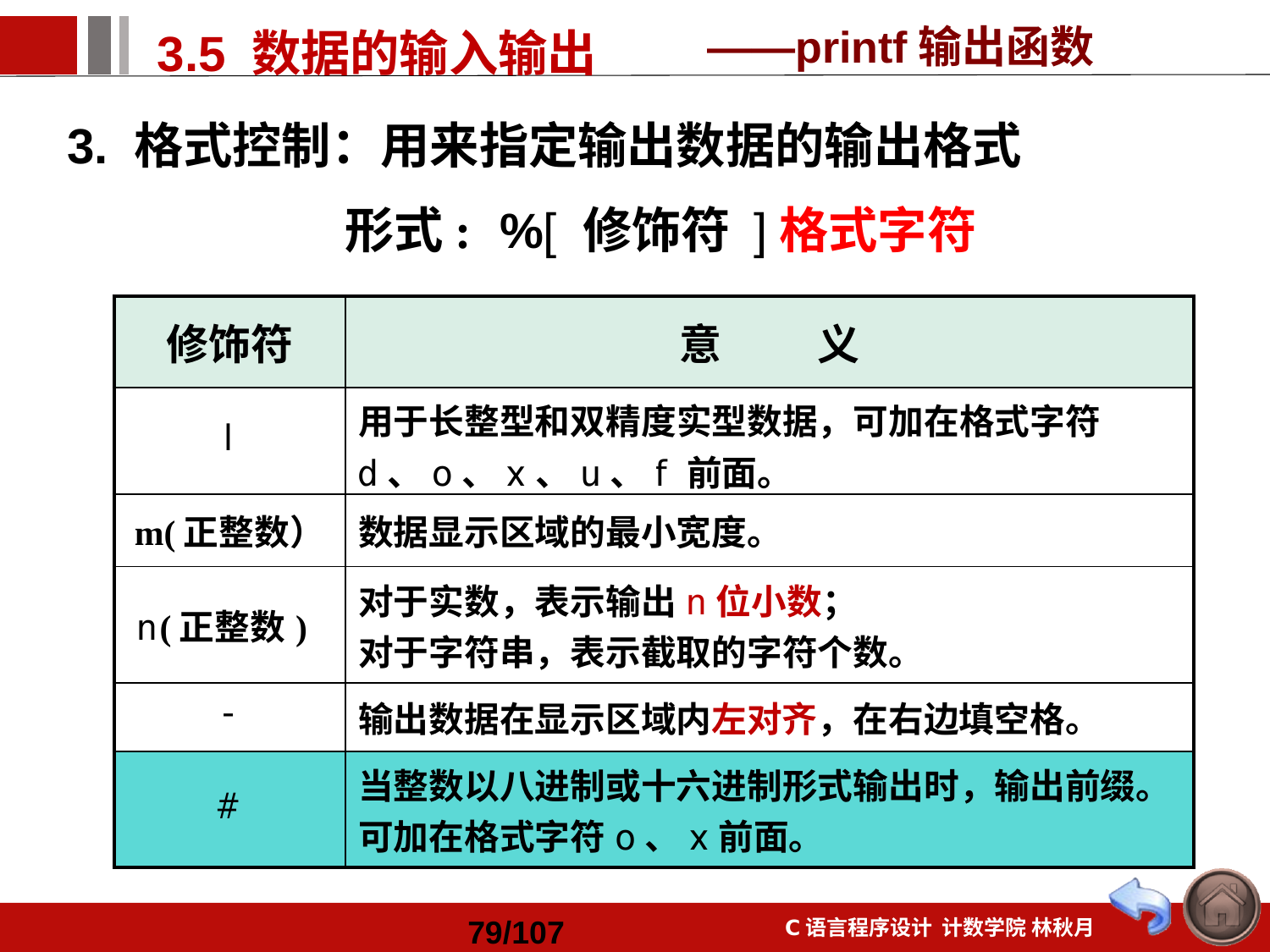

——printf输出函数
3. 格式控制：用来指定输出数据的输出格式
			形式:  %[ 修饰符 ]格式字符
| 修饰符 | 意 义 |
| --- | --- |
| l | 用于长整型和双精度实型数据，可加在格式字符 d、o、x、u、f 前面。 |
| m(正整数） | 数据显示区域的最小宽度。 |
| n(正整数) | 对于实数，表示输出n位小数； 对于字符串，表示截取的字符个数。 |
| - | 输出数据在显示区域内左对齐，在右边填空格。 |
| # | 当整数以八进制或十六进制形式输出时，输出前缀。 可加在格式字符o、x前面。 |